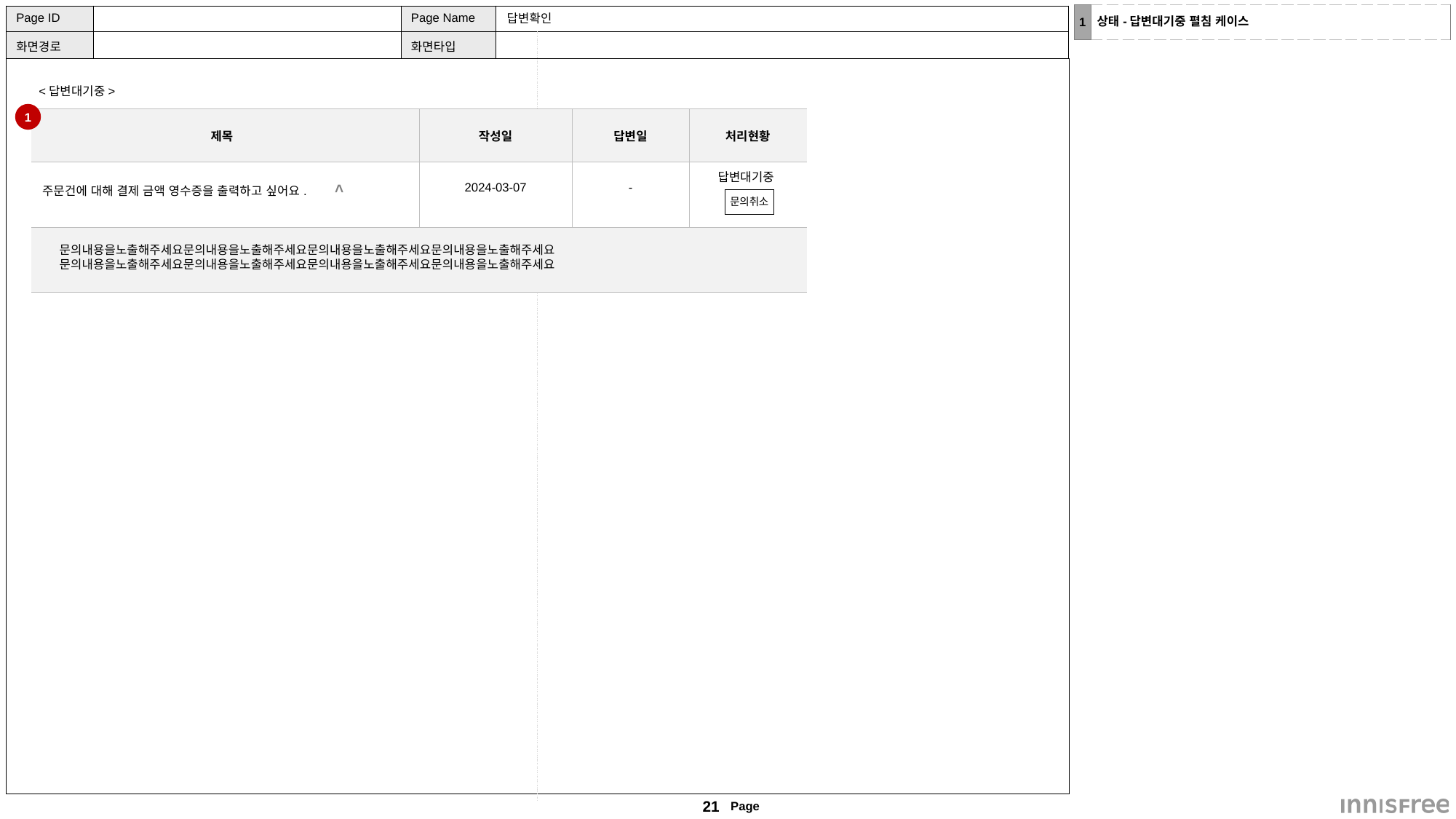

| 1 | 상태-답변대기중 펼침 케이스 |
| --- | --- |

# 답변확인
<답변대기중>
1
| 제목 | 작성일 | 답변일 | 처리현황 |
| --- | --- | --- | --- |
| 주문건에 대해 결제 금액 영수증을 출력하고 싶어요. | 2024-03-07 | - | 답변대기중 |
|  |  |  |  |
>
>
문의취소
문의취소
>
문의내용을노출해주세요문의내용을노출해주세요문의내용을노출해주세요문의내용을노출해주세요
문의내용을노출해주세요문의내용을노출해주세요문의내용을노출해주세요문의내용을노출해주세요
재문의